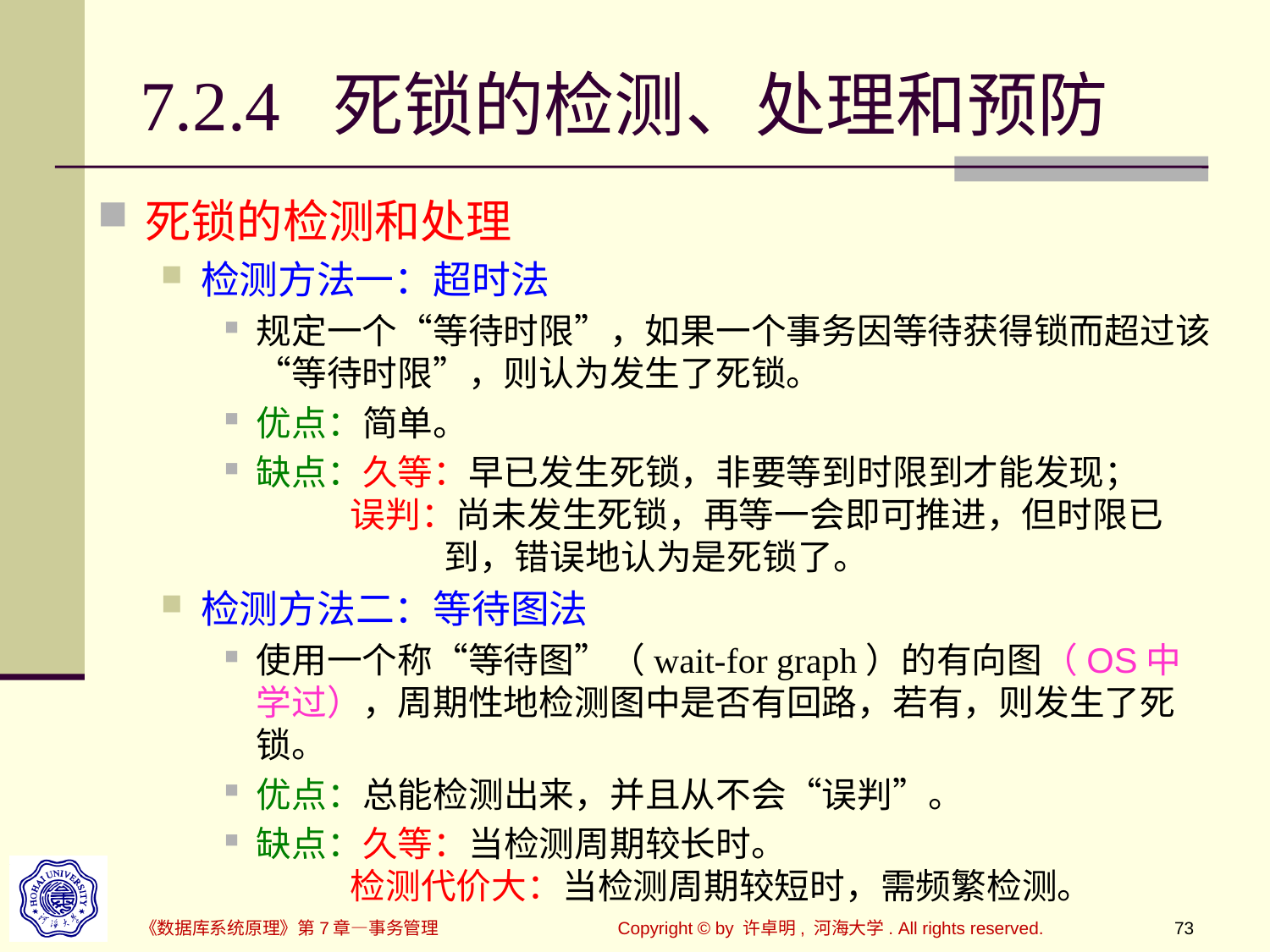

# 7.2.4  死锁的检测、处理和预防
死锁的检测和处理
检测方法一：超时法
规定一个“等待时限”，如果一个事务因等待获得锁而超过该“等待时限”，则认为发生了死锁。
优点：简单。
缺点：久等：早已发生死锁，非要等到时限到才能发现；
            误判：尚未发生死锁，再等一会即可推进，但时限已
                        到，错误地认为是死锁了。
检测方法二：等待图法
使用一个称“等待图”（wait-for graph）的有向图（OS中学过），周期性地检测图中是否有回路，若有，则发生了死锁。
优点：总能检测出来，并且从不会“误判”。
缺点：久等：当检测周期较长时。
            检测代价大：当检测周期较短时，需频繁检测。
《数据库系统原理》第7章—事务管理
Copyright © by 许卓明, 河海大学. All rights reserved.
73